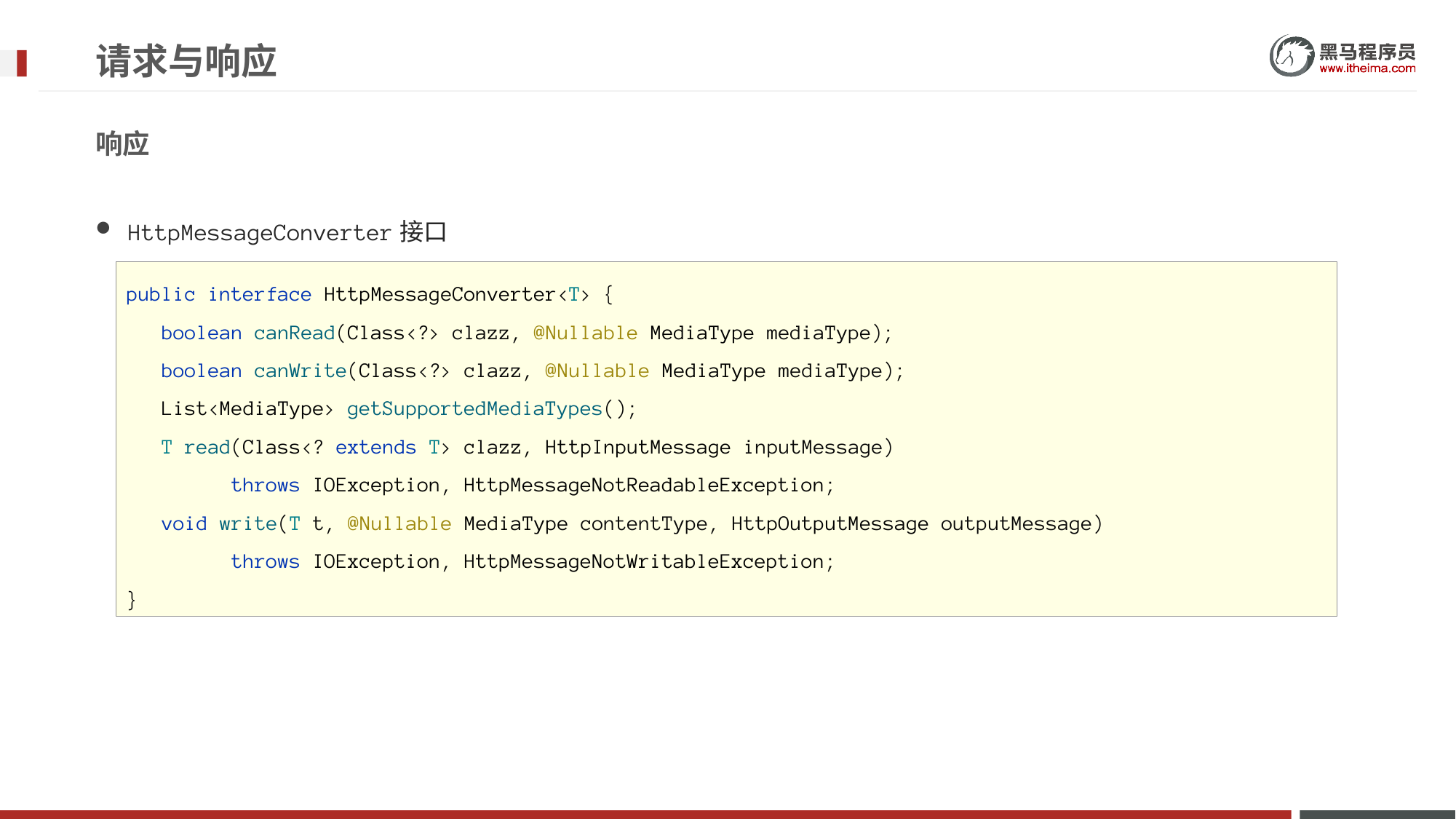

# 请求与响应
响应
HttpMessageConverter接口

public interface HttpMessageConverter<T> {
   boolean canRead(Class<?> clazz, @Nullable MediaType mediaType);
   boolean canWrite(Class<?> clazz, @Nullable MediaType mediaType);
   List<MediaType> getSupportedMediaTypes();
   T read(Class<? extends T> clazz, HttpInputMessage inputMessage)
         throws IOException, HttpMessageNotReadableException;
   void write(T t, @Nullable MediaType contentType, HttpOutputMessage outputMessage)
         throws IOException, HttpMessageNotWritableException;
}